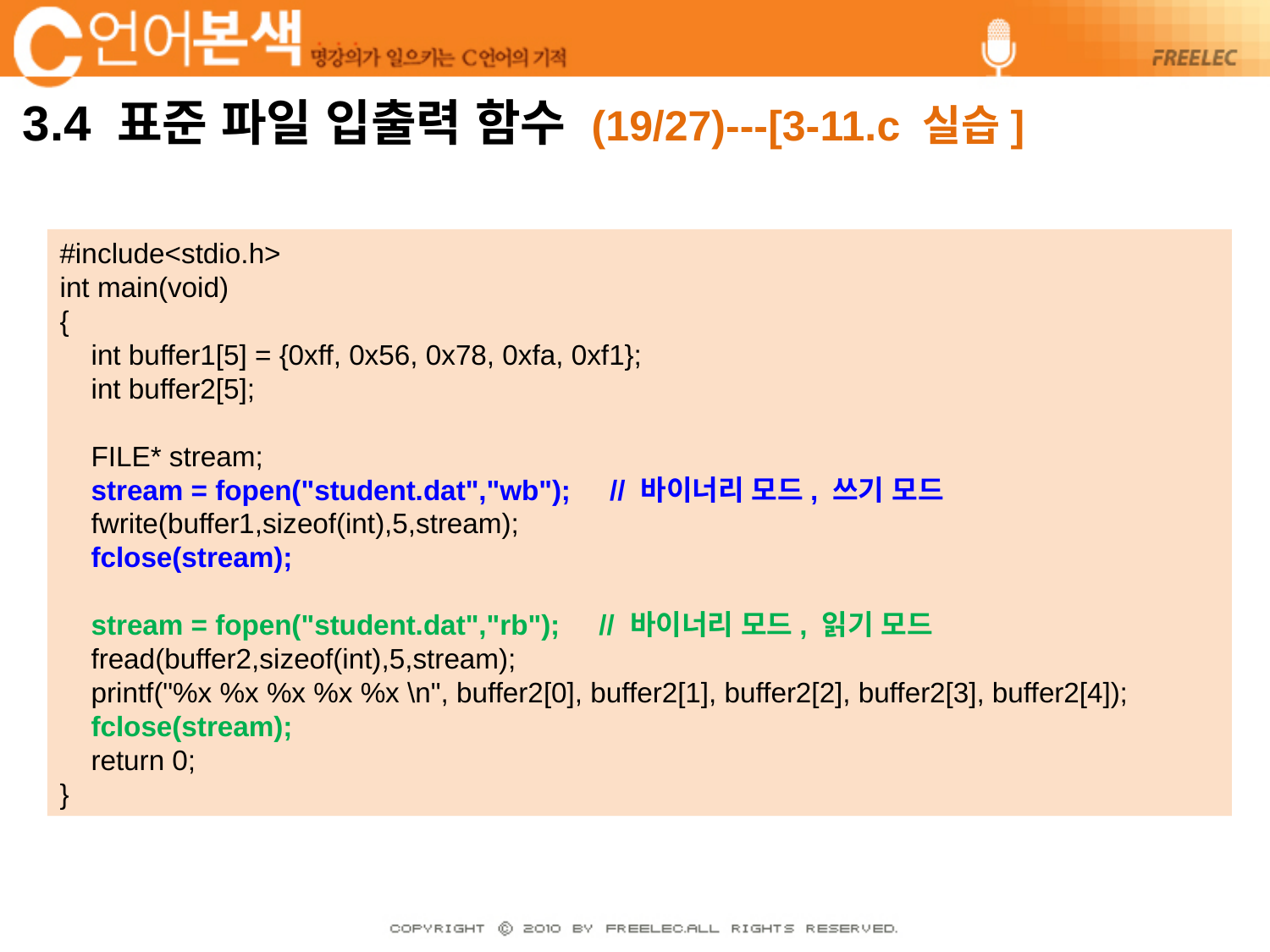

# 3.4 표준 파일 입출력 함수 (19/27)---[3-11.c 실습]
#include<stdio.h>
int main(void)
{
    int buffer1[5] = {0xff, 0x56, 0x78, 0xfa, 0xf1};
    int buffer2[5];

    FILE* stream;
    stream = fopen("student.dat","wb");     // 바이너리 모드, 쓰기 모드
    fwrite(buffer1,sizeof(int),5,stream);
    fclose(stream);

    stream = fopen("student.dat","rb");     // 바이너리 모드, 읽기 모드
    fread(buffer2,sizeof(int),5,stream);
    printf("%x %x %x %x %x \n", buffer2[0], buffer2[1], buffer2[2], buffer2[3], buffer2[4]);
    fclose(stream);
    return 0;
}